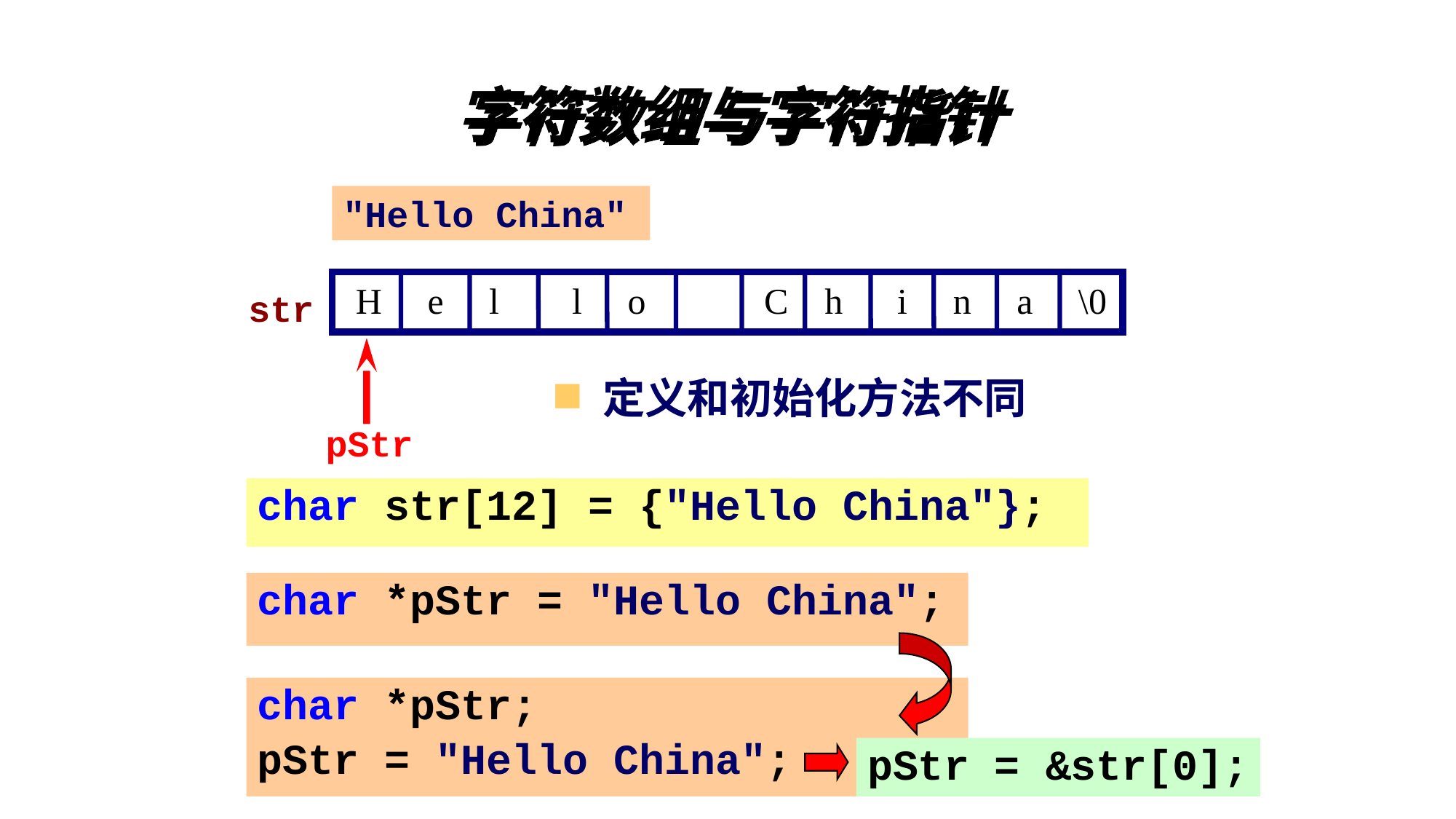

# 字符数组与字符指针
"Hello China"

 H     e     l        l     o             C    h      i     n     a     \0
str

定义和初始化方法不同
pStr
char str[12] = {"Hello China"};
char *pStr = "Hello China";

char *pStr;
pStr = "Hello China";
pStr = &str[0];